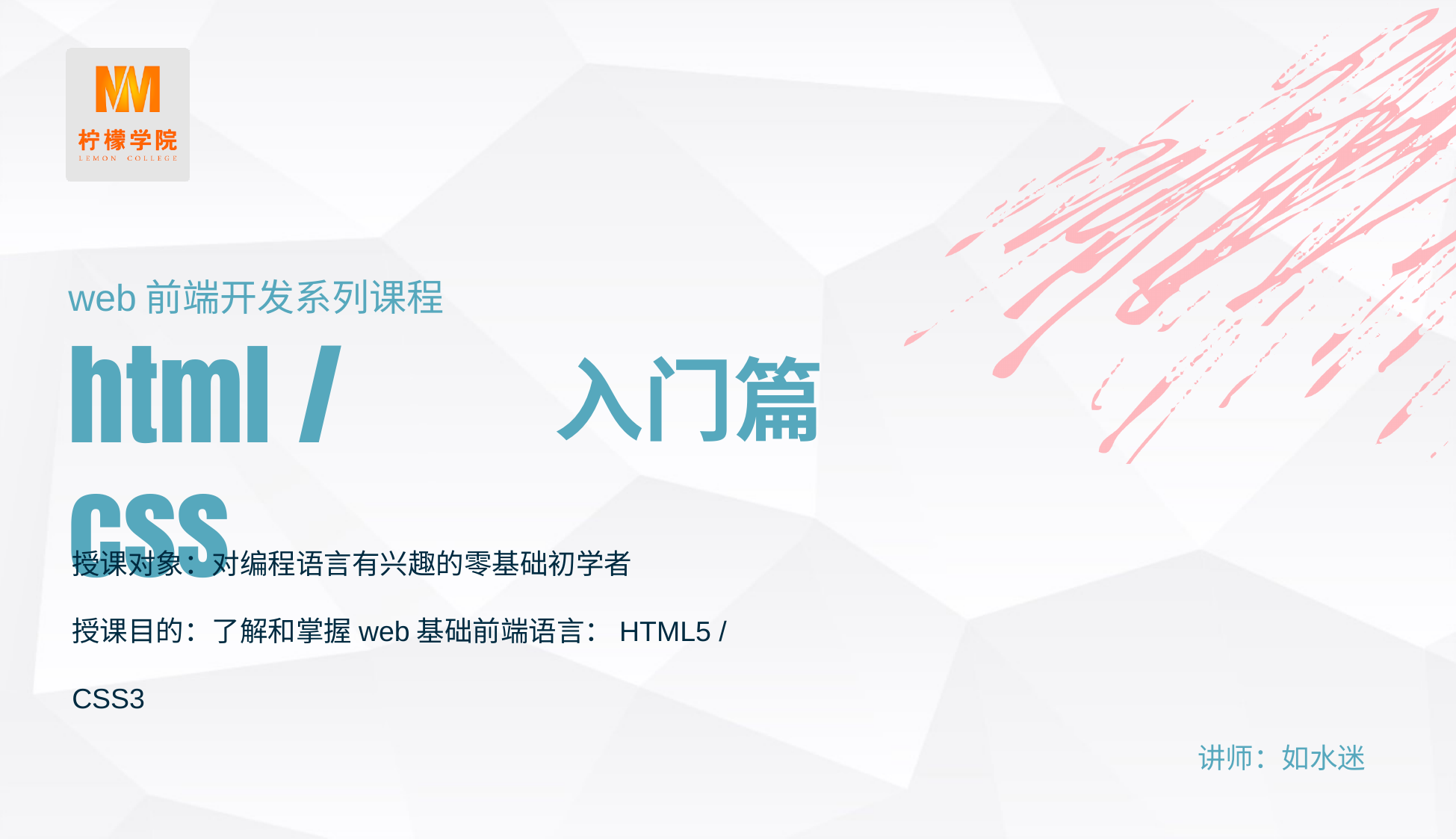

授课对象：对编程语言有兴趣的零基础初学者
授课目的：了解和掌握web基础前端语言：HTML5 / CSS3